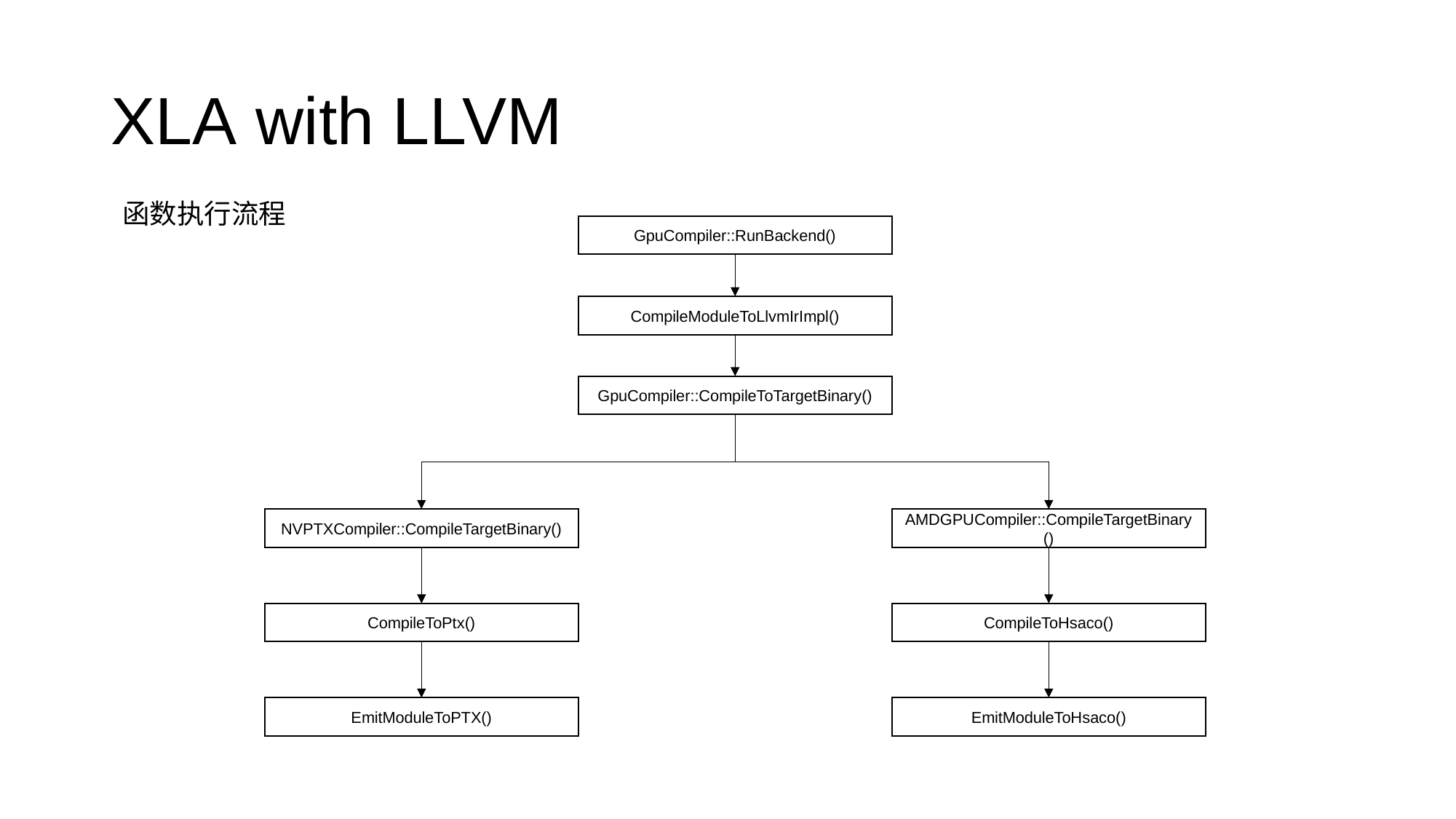

# XLA with LLVM
函数执行流程
GpuCompiler::RunBackend()
CompileModuleToLlvmIrImpl()
GpuCompiler::CompileToTargetBinary()
NVPTXCompiler::CompileTargetBinary()
AMDGPUCompiler::CompileTargetBinary()
CompileToPtx()
CompileToHsaco()
EmitModuleToPTX()
EmitModuleToHsaco()